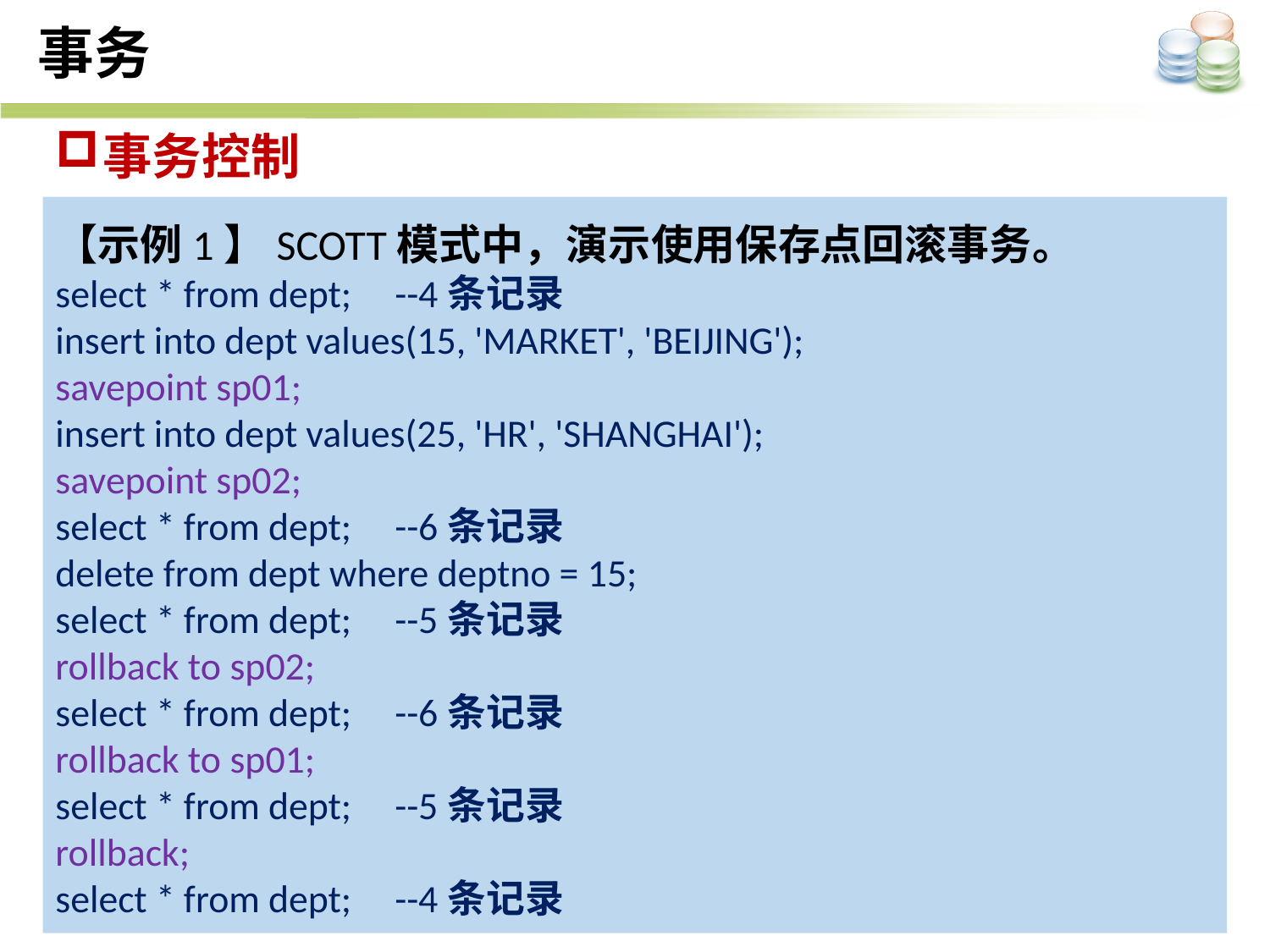

事务
事务控制
【示例1】SCOTT模式中，演示使用保存点回滚事务。
select * from dept;     --4条记录
insert into dept values(15, 'MARKET', 'BEIJING');
savepoint sp01;
insert into dept values(25, 'HR', 'SHANGHAI');
savepoint sp02;
select * from dept;     --6条记录
delete from dept where deptno = 15;
select * from dept;     --5条记录
rollback to sp02;
select * from dept;     --6条记录
rollback to sp01;
select * from dept;     --5条记录
rollback;
select * from dept;     --4条记录
24